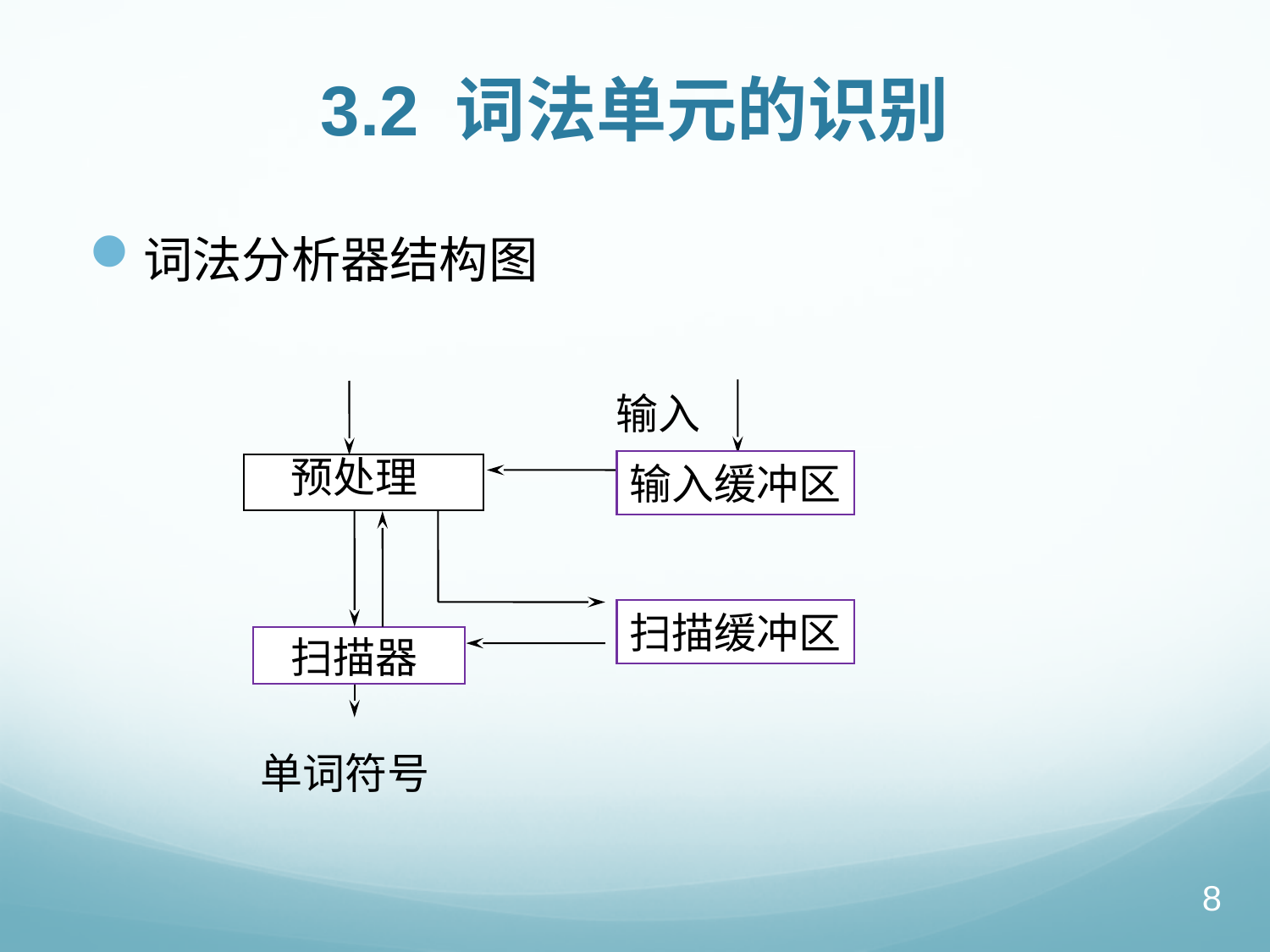

# 3.2 词法单元的识别
词法分析器结构图

输入
预处理
输入缓冲区

扫描缓冲区

扫描器

单词符号
8